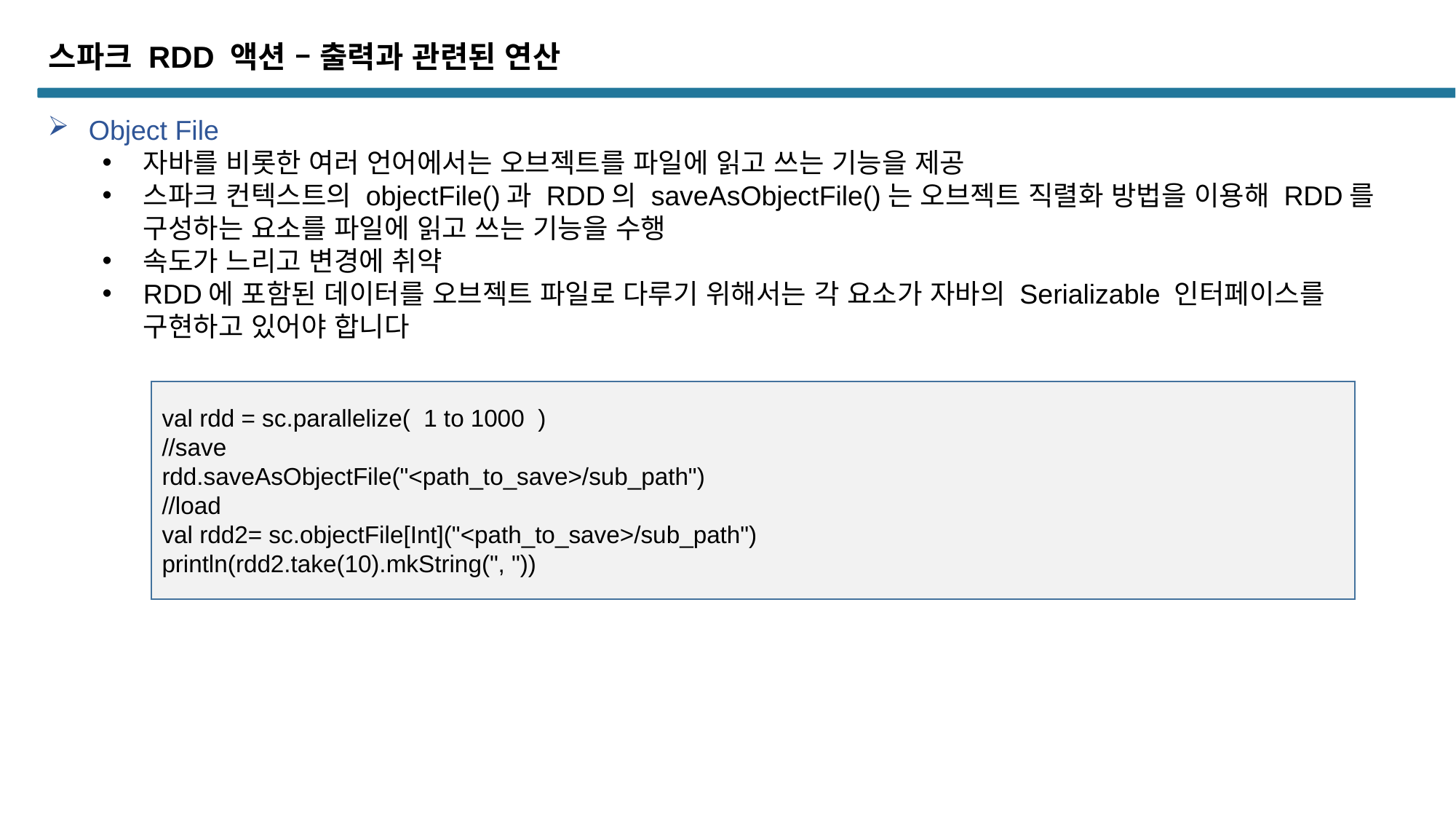

스파크 RDD 액션 – 출력과 관련된 연산
Object File
자바를 비롯한 여러 언어에서는 오브젝트를 파일에 읽고 쓰는 기능을 제공
스파크 컨텍스트의 objectFile()과 RDD의 saveAsObjectFile()는 오브젝트 직렬화 방법을 이용해 RDD를 구성하는 요소를 파일에 읽고 쓰는 기능을 수행
속도가 느리고 변경에 취약
RDD에 포함된 데이터를 오브젝트 파일로 다루기 위해서는 각 요소가 자바의 Serializable 인터페이스를 구현하고 있어야 합니다

val rdd = sc.parallelize(  1 to 1000  )
//save
rdd.saveAsObjectFile("<path_to_save>/sub_path")
//load
val rdd2= sc.objectFile[Int]("<path_to_save>/sub_path")
println(rdd2.take(10).mkString(", "))